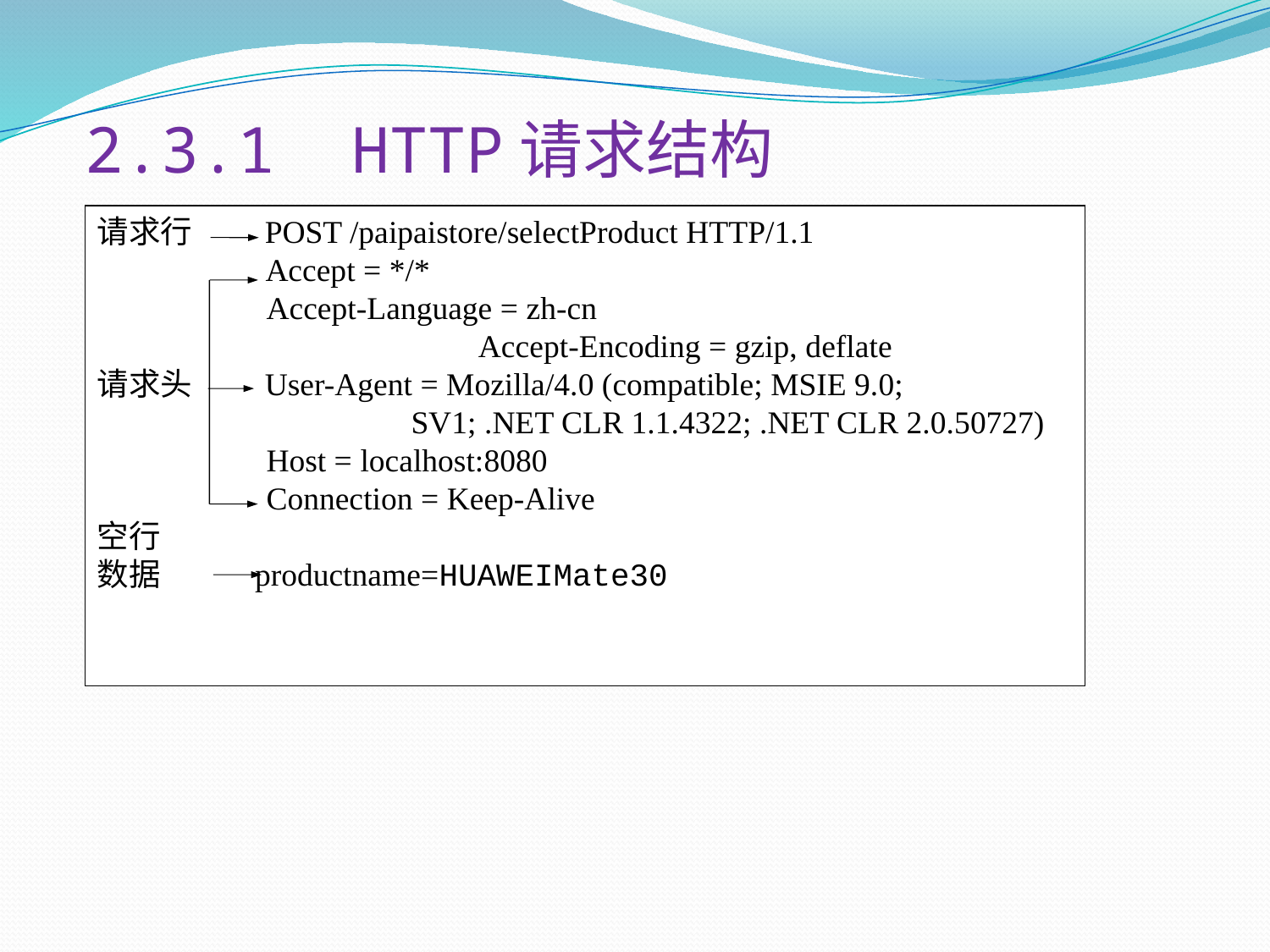

# 2.3.1  HTTP请求结构
请求行         POST /paipaistore/selectProduct HTTP/1.1
             Accept = */*
                     Accept-Language = zh-cn
                    Accept-Encoding = gzip, deflate
请求头         User-Agent = Mozilla/4.0 (compatible; MSIE 9.0;
                                       SV1; .NET CLR 1.1.4322; .NET CLR 2.0.50727)
                     Host = localhost:8080
                     Connection = Keep-Alive
空行
数据            productname=HUAWEIMate30